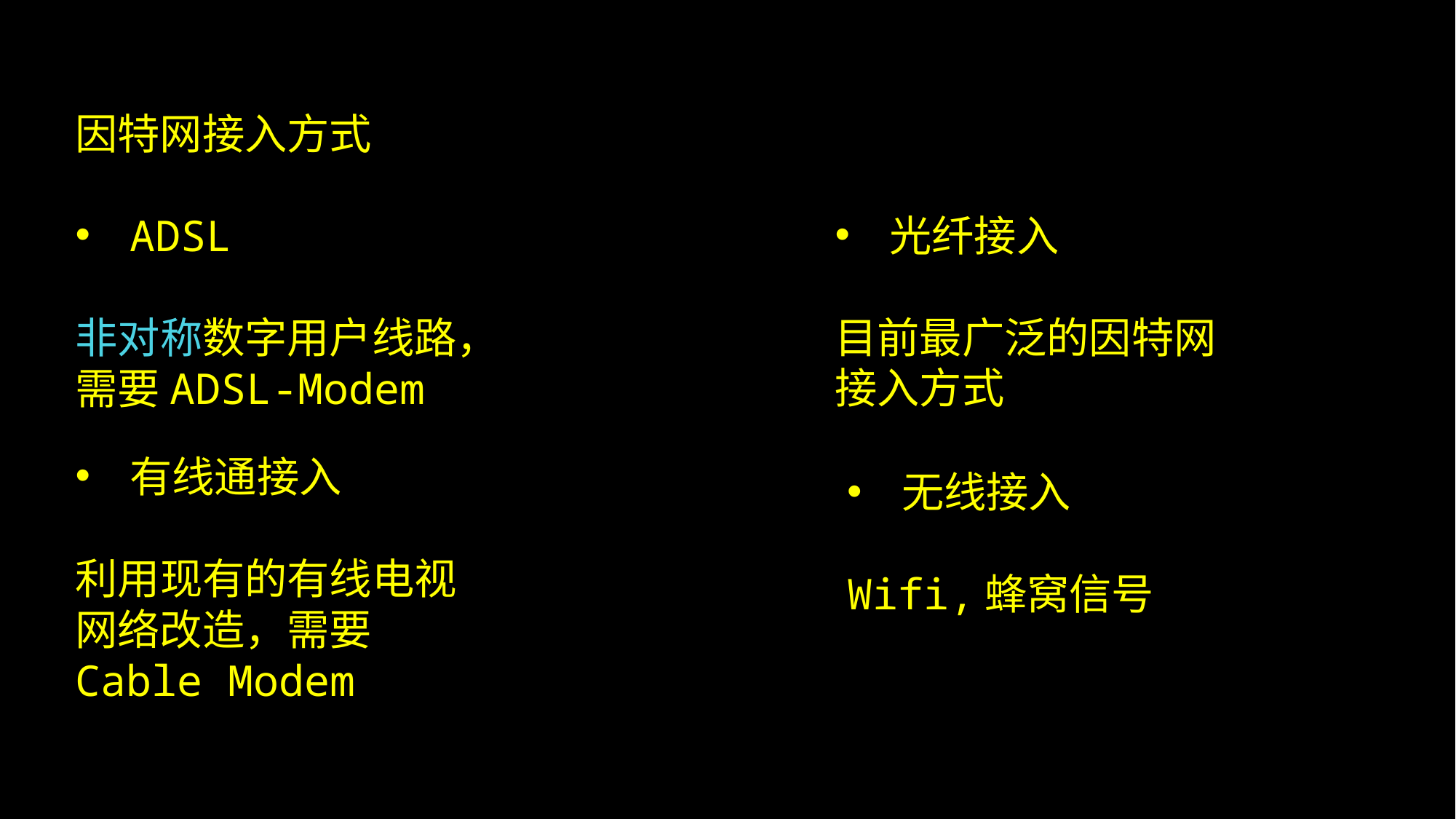

因特网接入方式

ADSL

非对称数字用户线路，需要ADSL-Modem

光纤接入

目前最广泛的因特网接入方式

有线通接入

利用现有的有线电视网络改造，需要Cable Modem

无线接入

Wifi,蜂窝信号